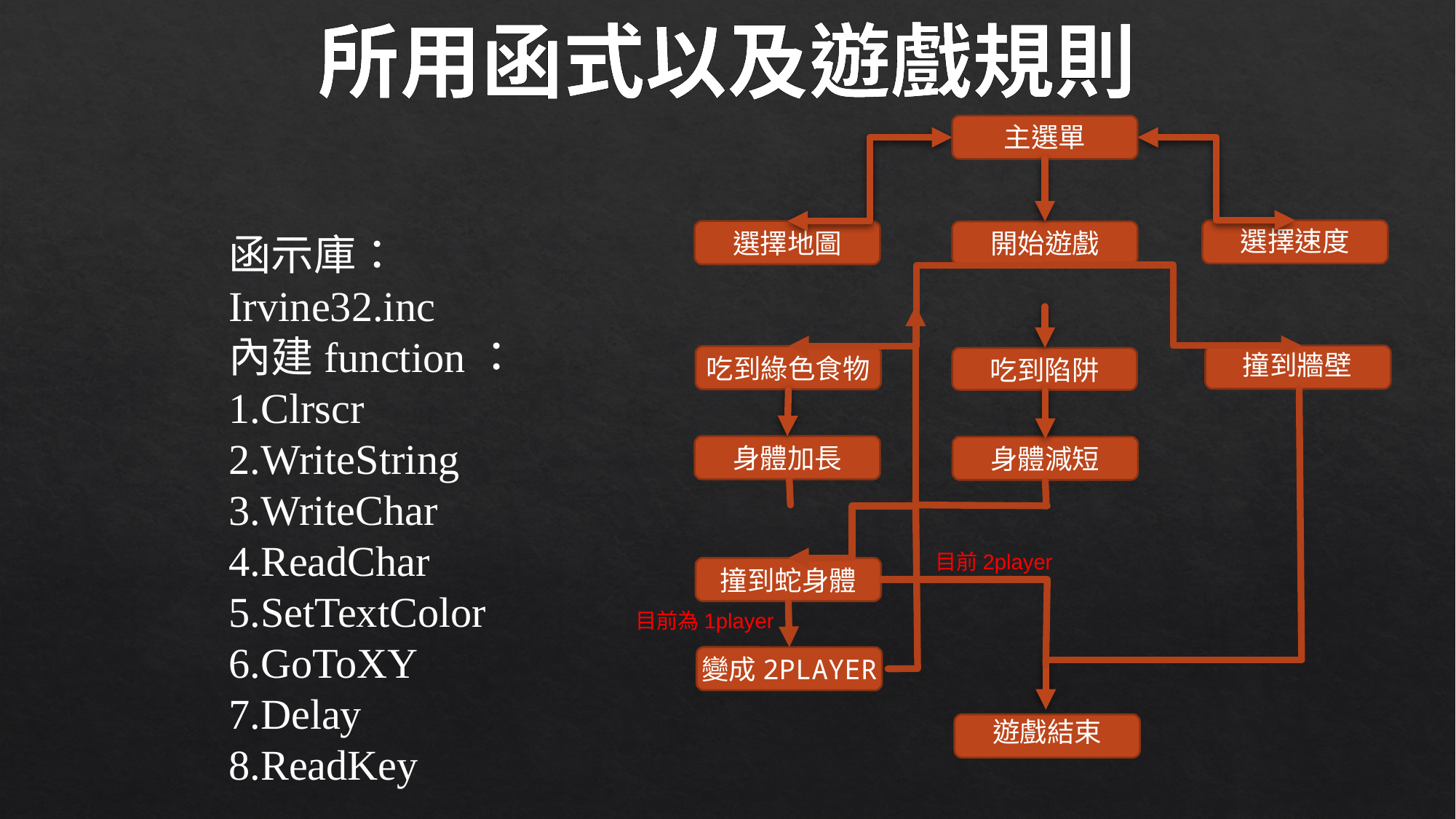

所用函式以及遊戲規則
主選單

選擇速度

選擇地圖

開始遊戲

撞到牆壁

吃到綠色食物

吃到陷阱

身體加長

身體減短

撞到蛇身體

變成2PLAYER

遊戲結束

目前2player
目前為1player
函示庫：
Irvine32.inc
內建function：
1.Clrscr
2.WriteString
3.WriteChar
4.ReadChar
5.SetTextColor
6.GoToXY
7.Delay
8.ReadKey